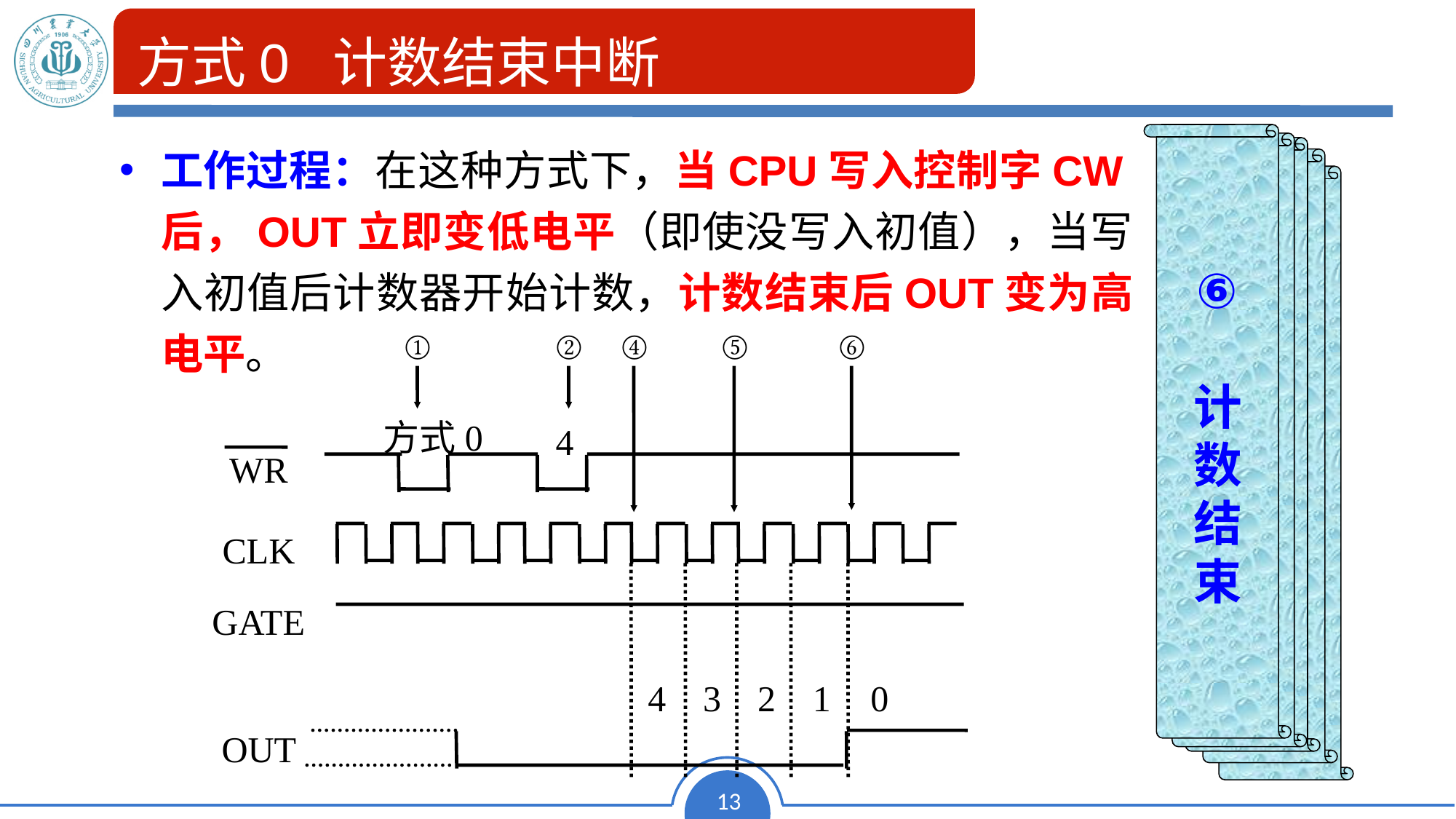

# 方式0  计数结束中断
⑥

计
数
结
束
工作过程：在这种方式下，当CPU写入控制字CW后，OUT立即变低电平（即使没写入初值），当写入初值后计数器开始计数，计数结束后OUT变为高电平。
⑤

计
数
过
程
④

计
数
值
送
入
计
数
器
②

设
定
计
数
初
值
①

设
定
工
作
方
式
①

②

④

⑤

⑥

方式0
4

WR

CLK

GATE

4
3
2
1
0
OUT